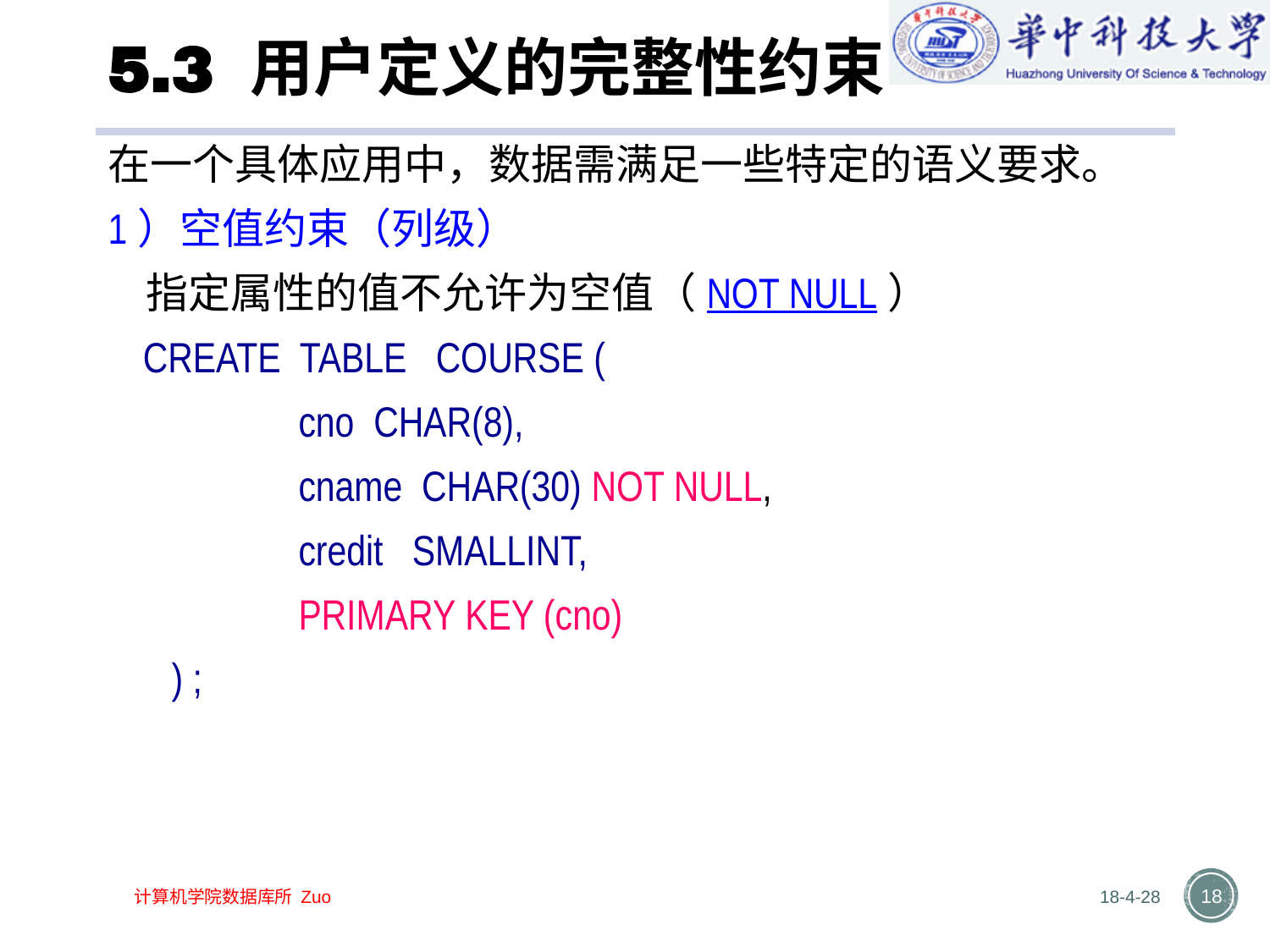

# 5.3 用户定义的完整性约束
在一个具体应用中，数据需满足一些特定的语义要求。
1）空值约束（列级）
指定属性的值不允许为空值（NOT NULL）
	 CREATE  TABLE   COURSE (
		cno  CHAR(8),
		cname  CHAR(30) NOT NULL,
		credit   SMALLINT,
		PRIMARY KEY (cno)
	) ;
18-4-28
18